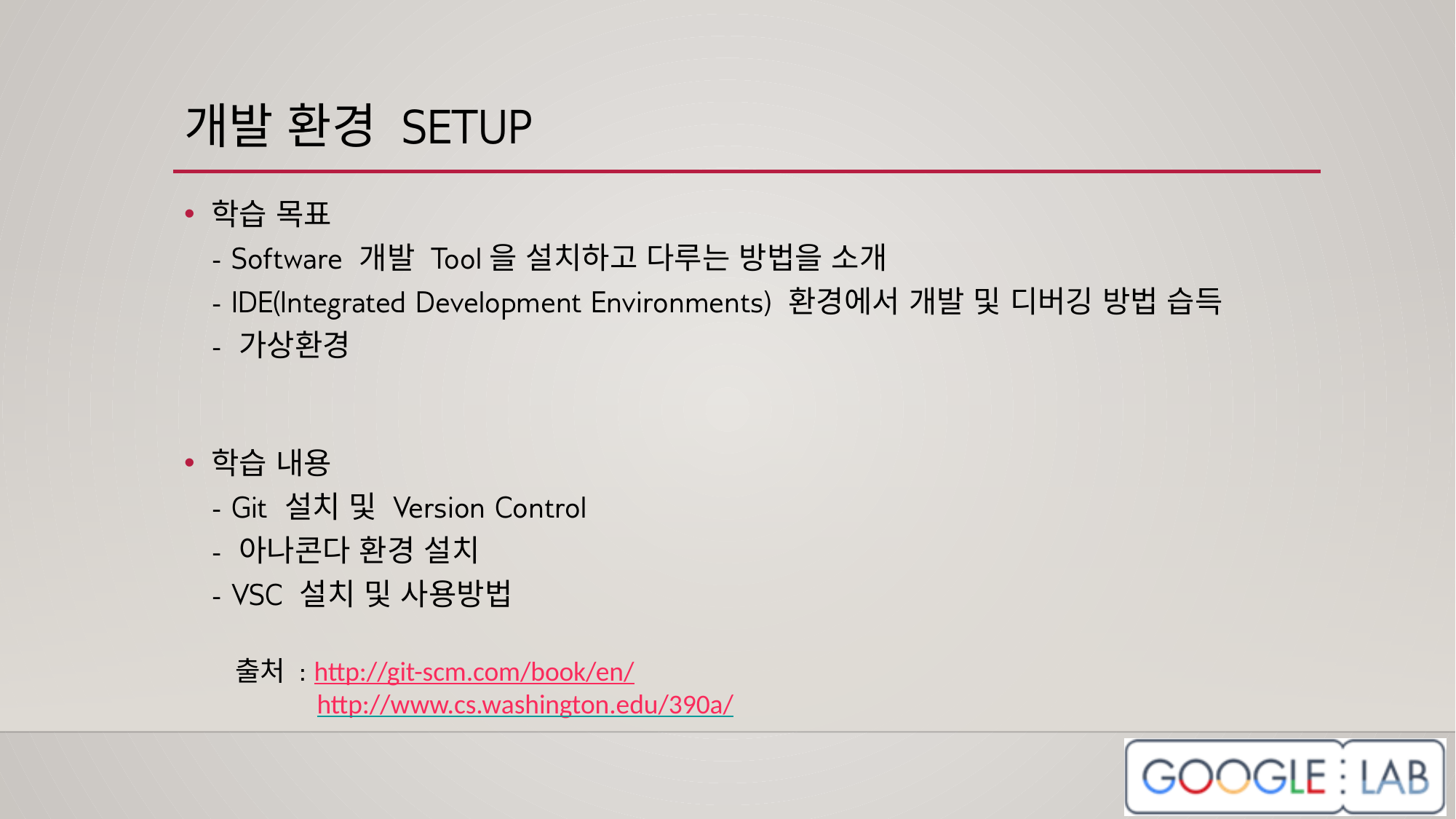

# 개발 환경 Setup
학습 목표
- Software 개발 Tool을 설치하고 다루는 방법을 소개
- IDE(Integrated Development Environments) 환경에서 개발 및 디버깅 방법 습득
- 가상환경

학습 내용
- Git 설치 및 Version Control
- 아나콘다 환경 설치
- VSC 설치 및 사용방법
출처 : http://git-scm.com/book/en/
          http://www.cs.washington.edu/390a/